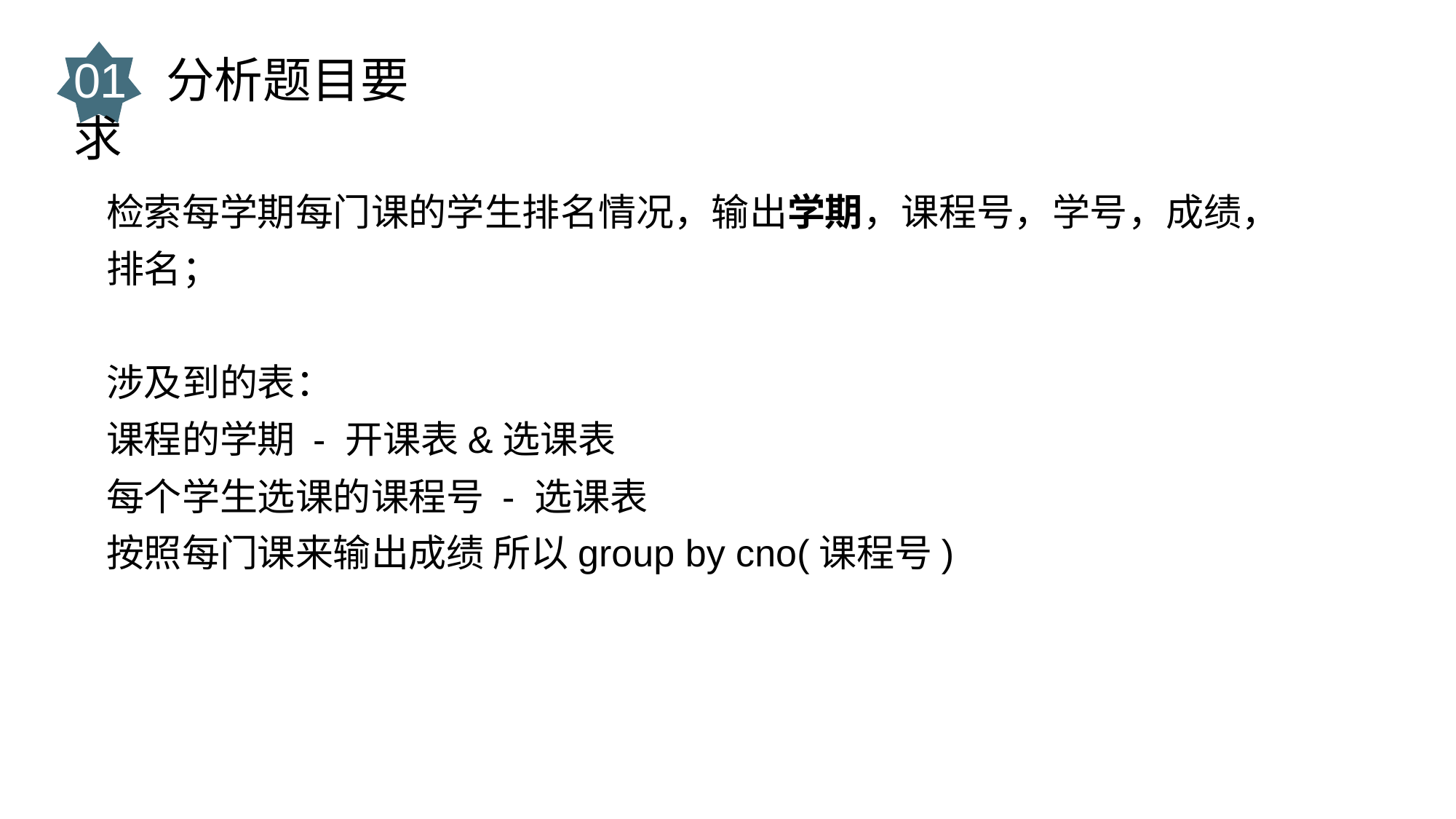

01  分析题目要求
检索每学期每门课的学生排名情况，输出学期，课程号，学号，成绩，排名；

涉及到的表：
课程的学期 - 开课表&选课表
每个学生选课的课程号 - 选课表
按照每门课来输出成绩 所以group by cno(课程号)